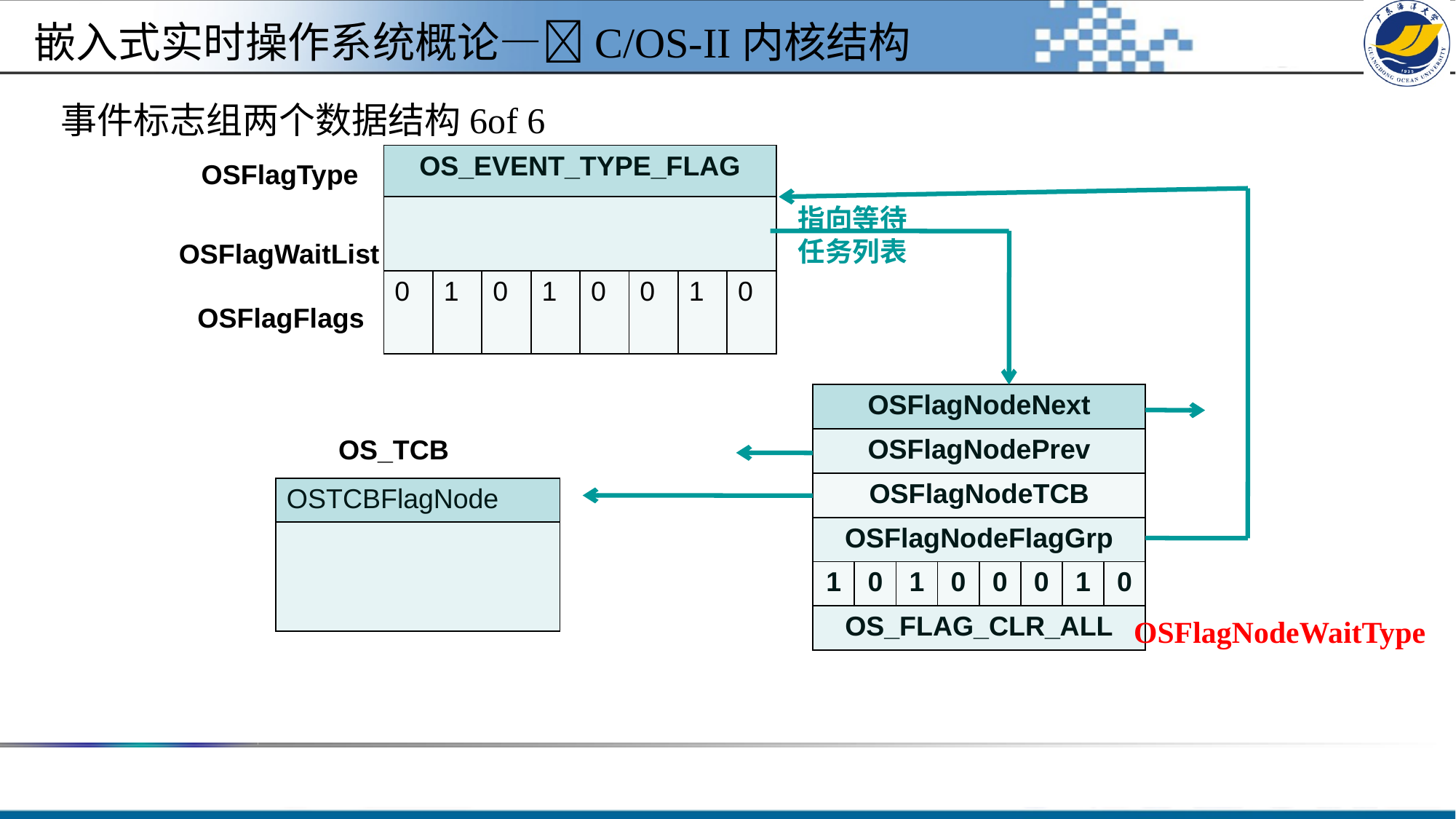

嵌入式实时操作系统概论—μC/OS-II内核结构
# 事件标志组两个数据结构6of 6

| OS\_EVENT\_TYPE\_FLAG |  |  |  |  |  |  |  |
| --- | --- | --- | --- | --- | --- | --- | --- |
|  |  |  |  |  |  |  |  |
| 0 | 1 | 0 | 1 | 0 | 0 | 1 | 0 |
OSFlagType
指向等待
任务列表
OSFlagWaitList
OSFlagFlags
| OSFlagNodeNext |  |  |  |  |  |  |  |
| --- | --- | --- | --- | --- | --- | --- | --- |
| OSFlagNodePrev |  |  |  |  |  |  |  |
| OSFlagNodeTCB |  |  |  |  |  |  |  |
| OSFlagNodeFlagGrp |  |  |  |  |  |  |  |
| 1 | 0 | 1 | 0 | 0 | 0 | 1 | 0 |
| OS\_FLAG\_CLR\_ALL |  |  |  |  |  |  |  |
OS_TCB
| OSTCBFlagNode |
| --- |
|  |
OSFlagNodeWaitType
82